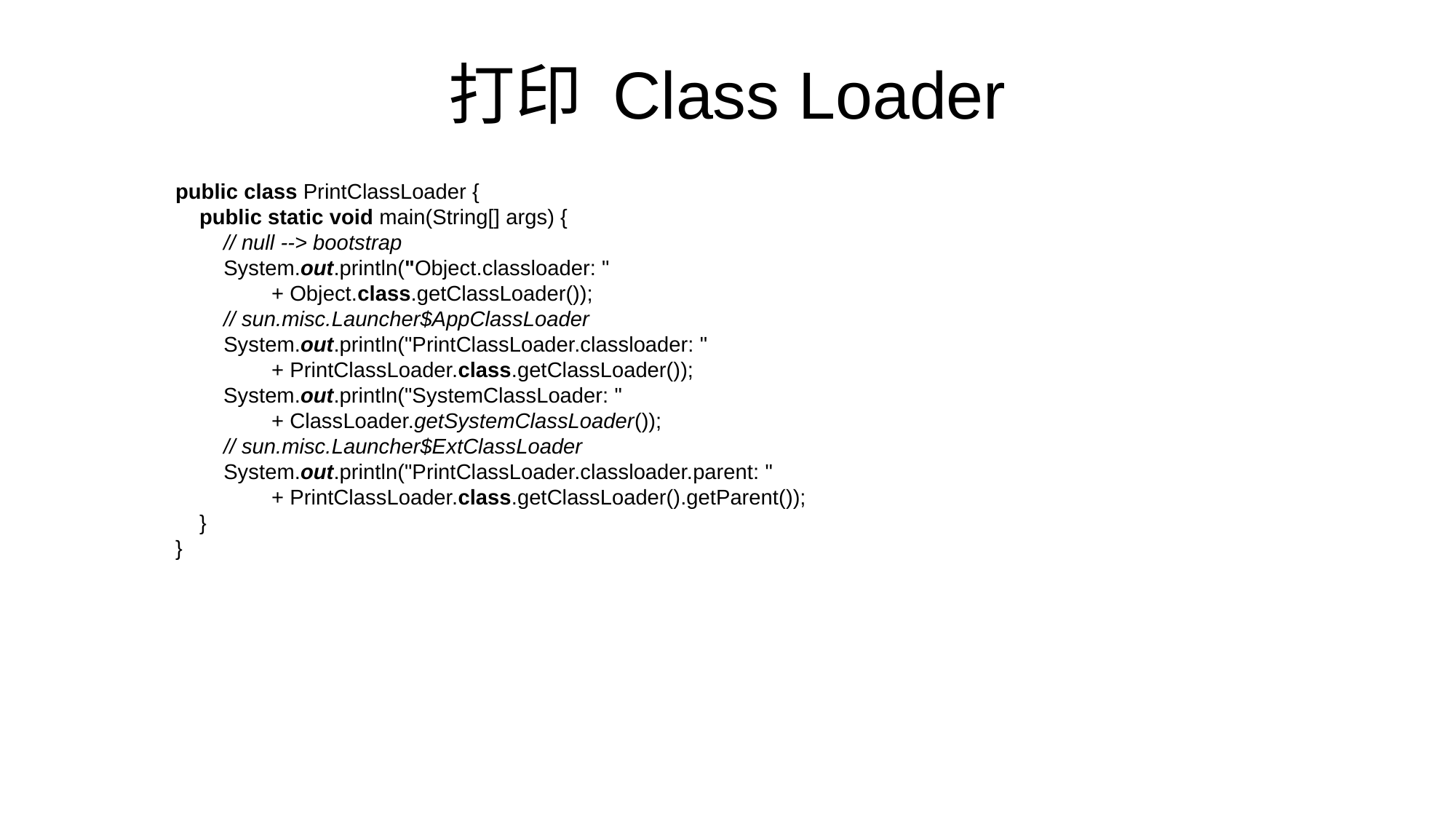

# 打印 Class Loader
public class PrintClassLoader {
    public static void main(String[] args) {
        // null --> bootstrap
        System.out.println("Object.classloader: "
                + Object.class.getClassLoader());
        // sun.misc.Launcher$AppClassLoader
        System.out.println("PrintClassLoader.classloader: "
                + PrintClassLoader.class.getClassLoader());
        System.out.println("SystemClassLoader: "
                + ClassLoader.getSystemClassLoader());
        // sun.misc.Launcher$ExtClassLoader
        System.out.println("PrintClassLoader.classloader.parent: "
                + PrintClassLoader.class.getClassLoader().getParent());
    }
}